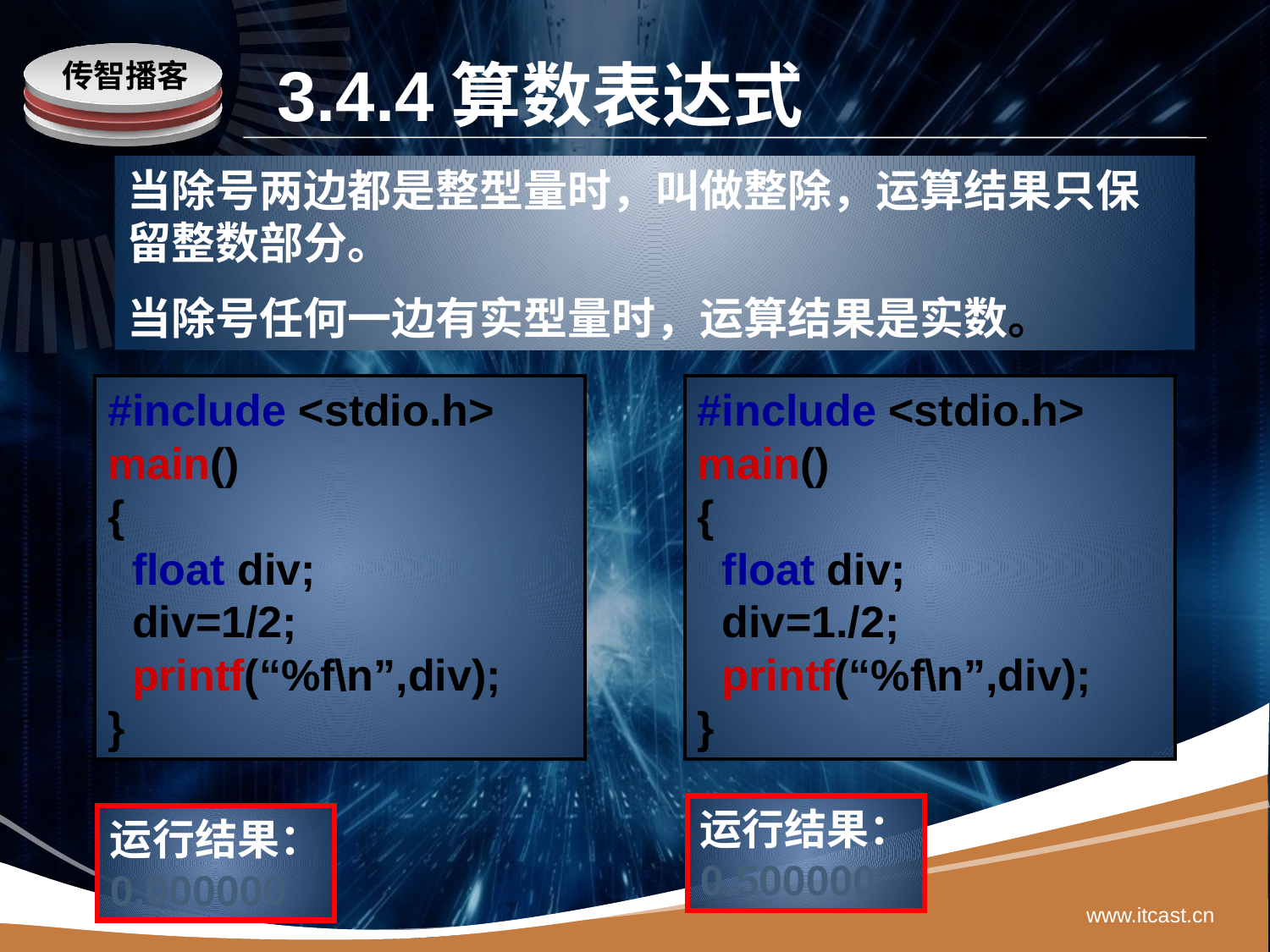

# 3.4.4算数表达式
当除号两边都是整型量时，叫做整除，运算结果只保留整数部分。
当除号任何一边有实型量时，运算结果是实数。
#include <stdio.h>
main()
{
  float div;
  div=1/2;
  printf(“%f\n”,div);
}
#include <stdio.h>
main()
{
  float div;
  div=1./2;
  printf(“%f\n”,div);
}
运行结果：
0.500000
运行结果：
0.000000
www.itcast.cn